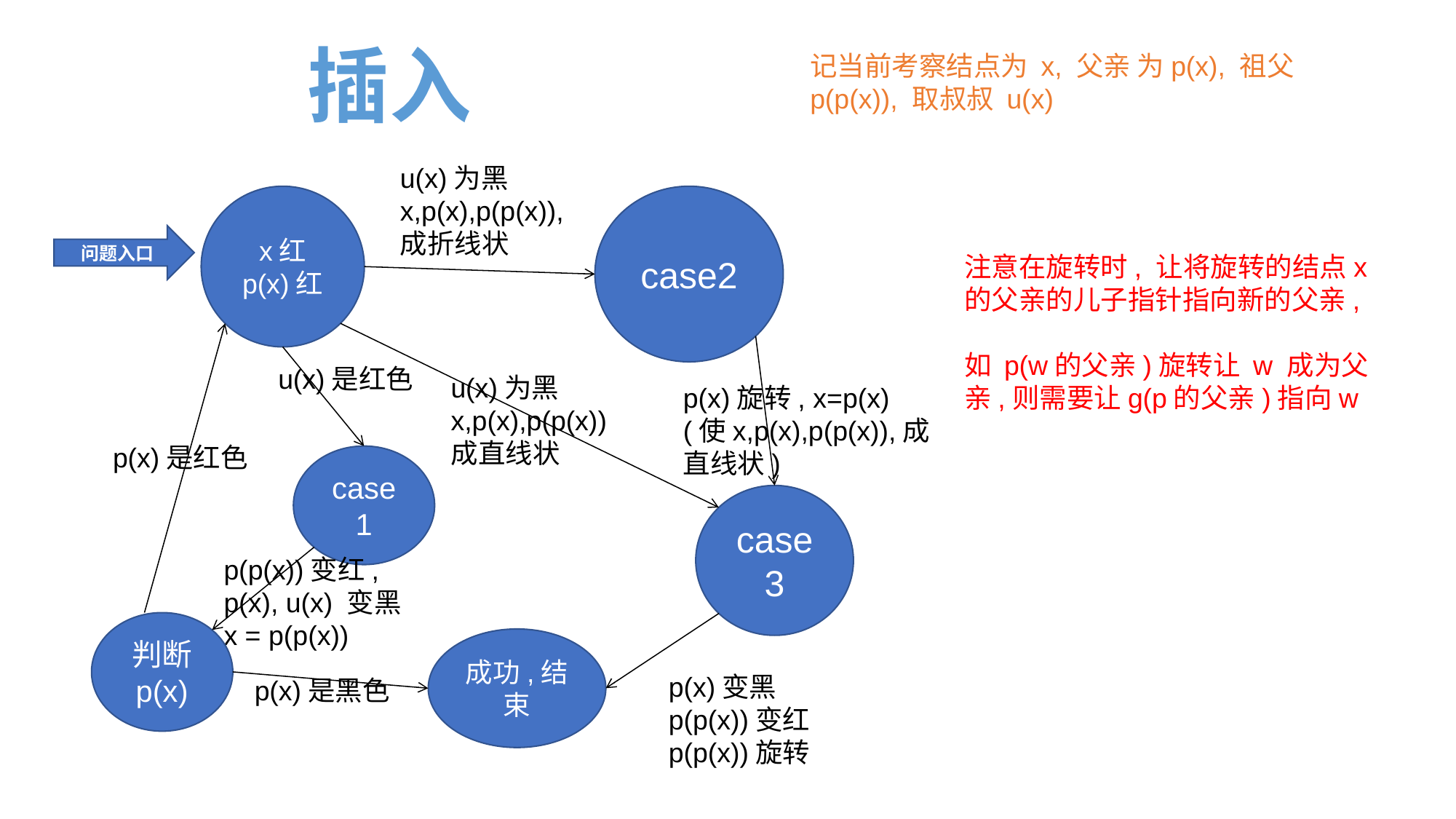

插入
记当前考察结点为 x, 父亲 为p(x), 祖父p(p(x)), 取叔叔 u(x)
u(x)为黑
x,p(x),p(p(x)),成折线状
x红
p(x)红
case2
问题入口
注意在旋转时, 让将旋转的结点x的父亲的儿子指针指向新的父亲,

如 p(w的父亲)旋转让 w 成为父亲,则需要让g(p的父亲)指向w
u(x)是红色
u(x)为黑
x,p(x),p(p(x))成直线状
p(x)旋转, x=p(x)
(使x,p(x),p(p(x)),成直线状)
p(x)是红色
case1
case3
p(p(x))变红,
p(x), u(x) 变黑
x = p(p(x))
判断 p(x)
成功,结束
p(x)变黑
p(p(x))变红
p(p(x))旋转
p(x)是黑色